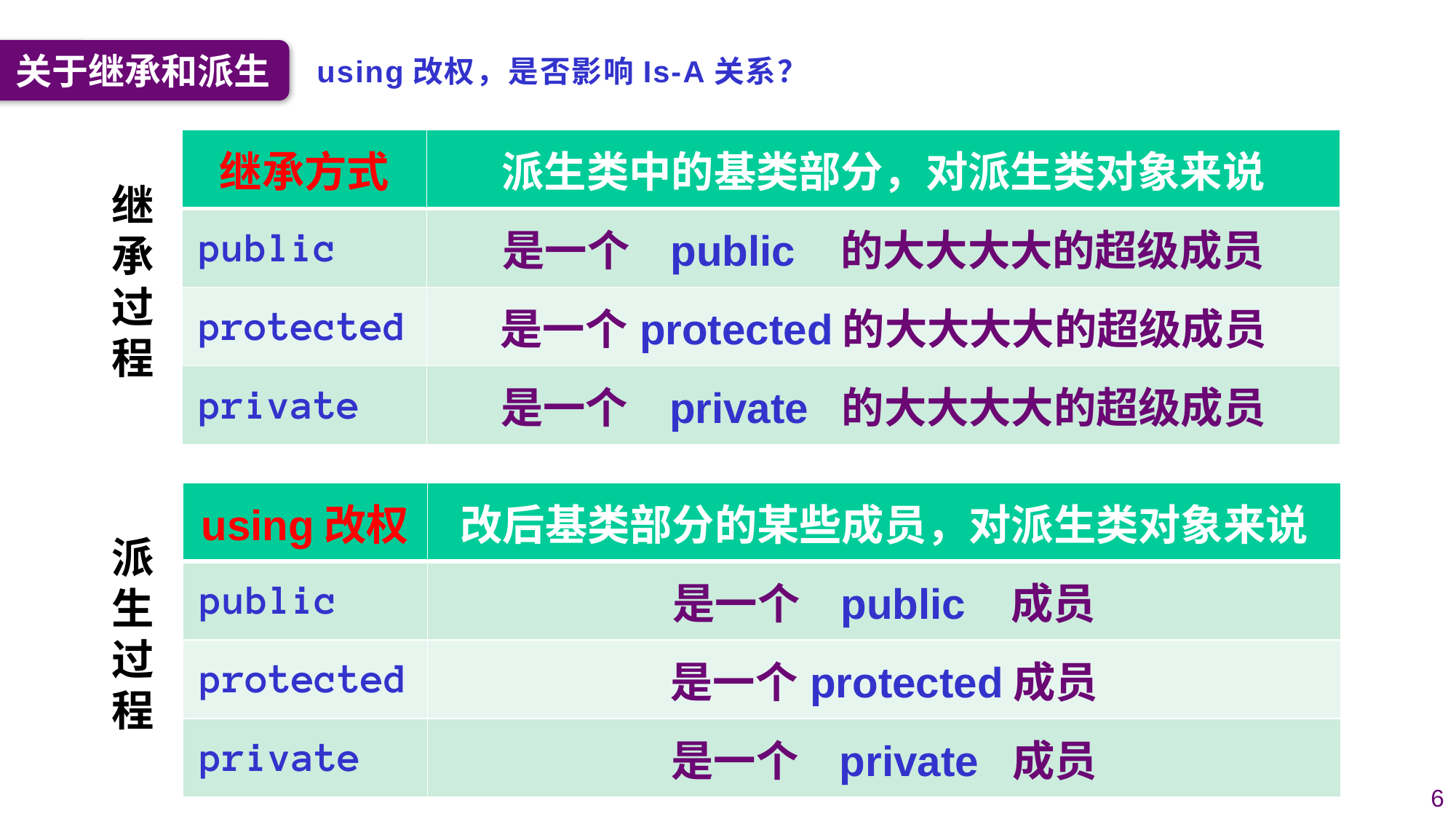

关于继承和派生
using改权，是否影响Is-A关系？
| 继承方式 | 派生类中的基类部分，对派生类对象来说 |
| --- | --- |
| public | 是一个 public 的大大大大的超级成员 |
| protected | 是一个protected的大大大大的超级成员 |
| private | 是一个 private 的大大大大的超级成员 |
继承过程
| using改权 | 改后基类部分的某些成员，对派生类对象来说 |
| --- | --- |
| public | 是一个 public 成员 |
| protected | 是一个protected成员 |
| private | 是一个 private 成员 |
派生过程
6